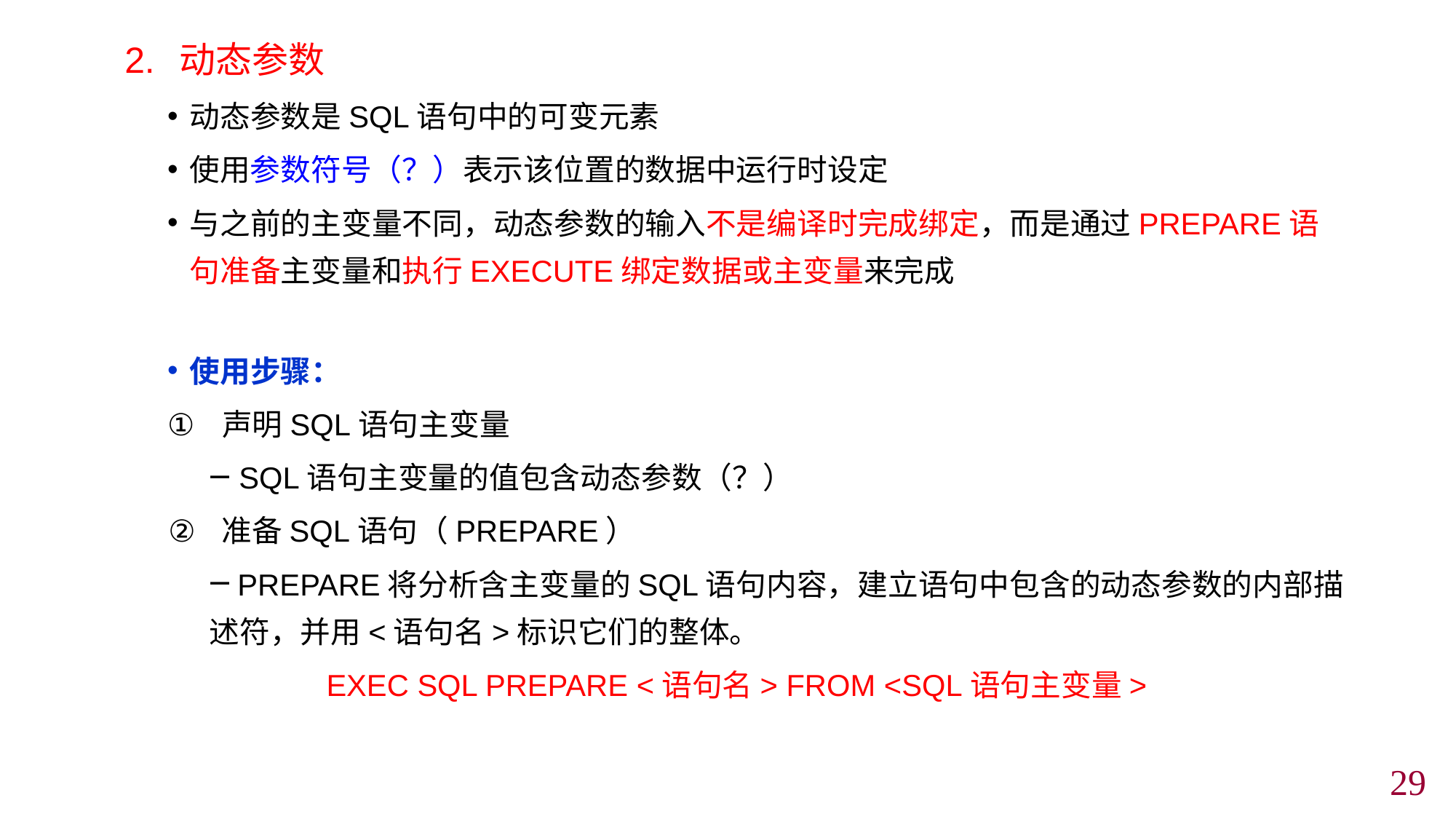

动态参数
动态参数是SQL语句中的可变元素
使用参数符号（？）表示该位置的数据中运行时设定
与之前的主变量不同，动态参数的输入不是编译时完成绑定，而是通过PREPARE语句准备主变量和执行EXECUTE绑定数据或主变量来完成

使用步骤：
声明SQL语句主变量
 SQL语句主变量的值包含动态参数（？）
准备SQL语句（PREPARE）
 PREPARE将分析含主变量的SQL语句内容，建立语句中包含的动态参数的内部描述符，并用<语句名>标识它们的整体。
              EXEC SQL PREPARE <语句名> FROM <SQL语句主变量>
29